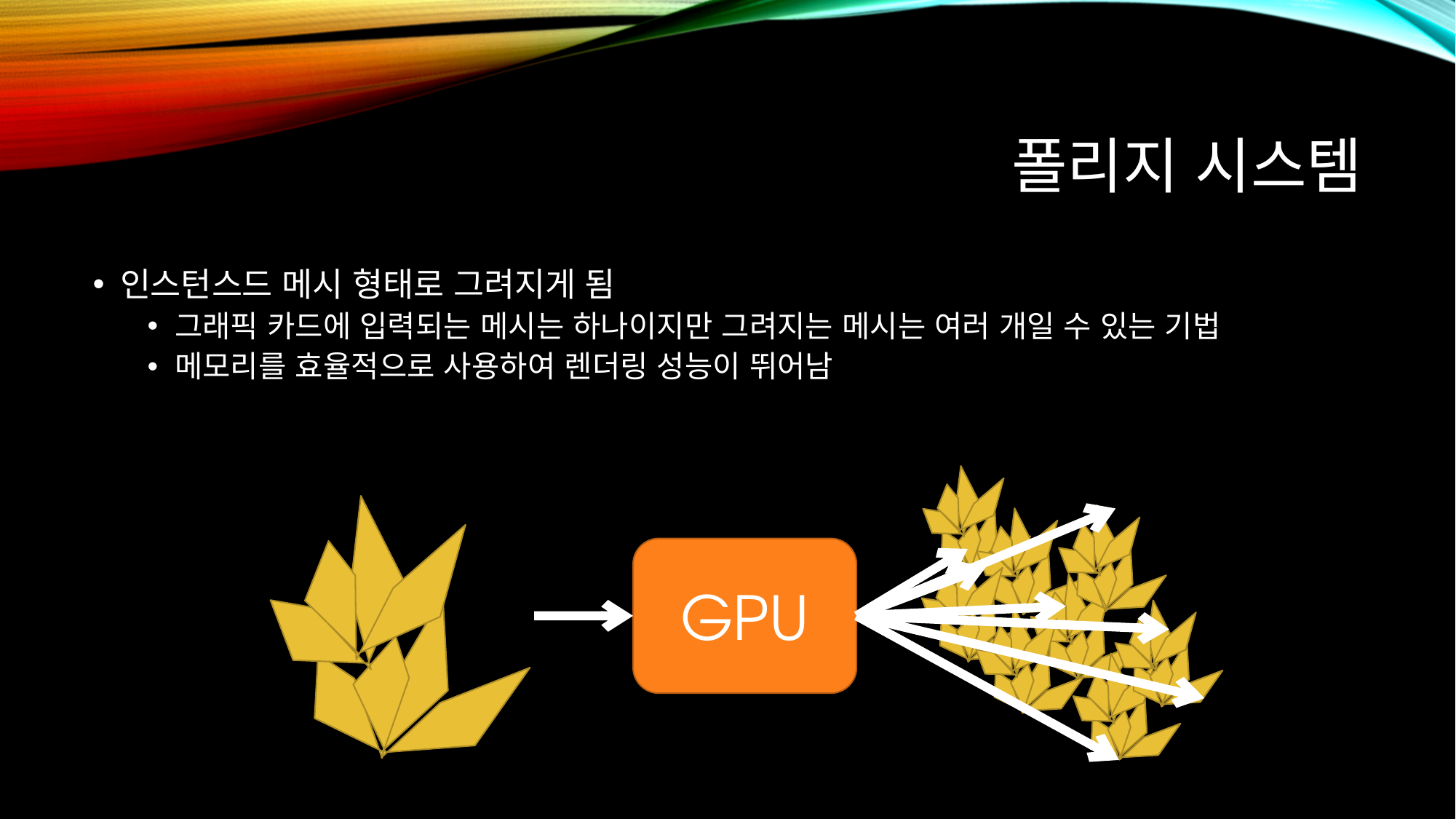

# 폴리지 시스템
인스턴스드 메시 형태로 그려지게 됨
그래픽 카드에 입력되는 메시는 하나이지만 그려지는 메시는 여러 개일 수 있는 기법
메모리를 효율적으로 사용하여 렌더링 성능이 뛰어남

GPU